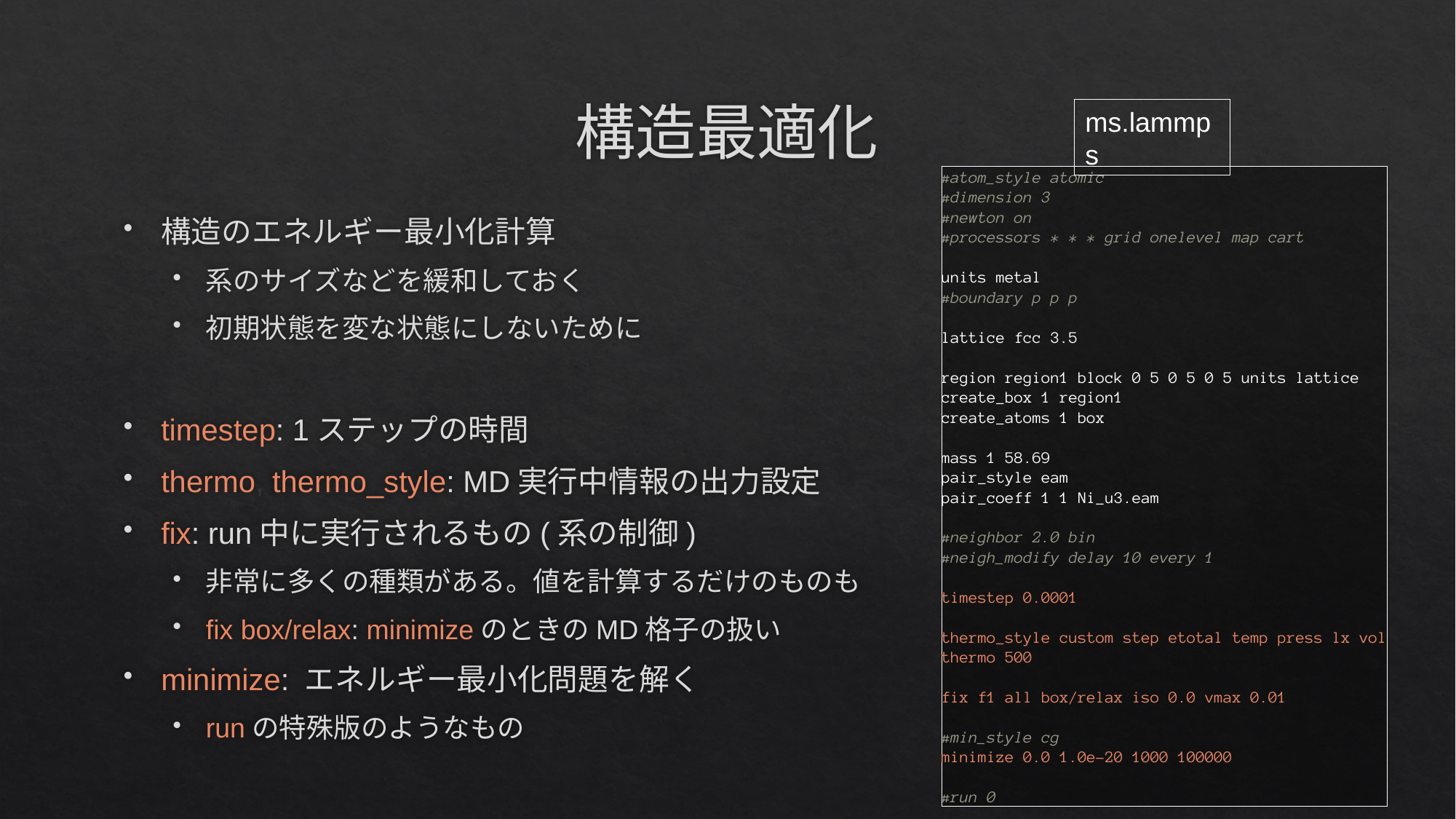

# 構造最適化
ms.lammps
#atom_style atomic
#dimension 3
#newton on
#processors * * * grid onelevel map cart

units metal
#boundary p p p

lattice fcc 3.5

region region1 block 0 5 0 5 0 5 units lattice
create_box 1 region1
create_atoms 1 box

mass 1 58.69
pair_style eam
pair_coeff 1 1 Ni_u3.eam

#neighbor 2.0 bin
#neigh_modify delay 10 every 1

timestep 0.0001

thermo_style custom step etotal temp press lx vol
thermo 500

fix f1 all box/relax iso 0.0 vmax 0.01

#min_style cg
minimize 0.0 1.0e-20 1000 100000

#run 0
構造のエネルギー最小化計算
系のサイズなどを緩和しておく
初期状態を変な状態にしないために

timestep: 1ステップの時間
thermo, thermo_style: MD実行中情報の出力設定
fix: run中に実行されるもの(系の制御)
非常に多くの種類がある。値を計算するだけのものも
fix box/relax: minimizeのときのMD格子の扱い
minimize: エネルギー最小化問題を解く
runの特殊版のようなもの